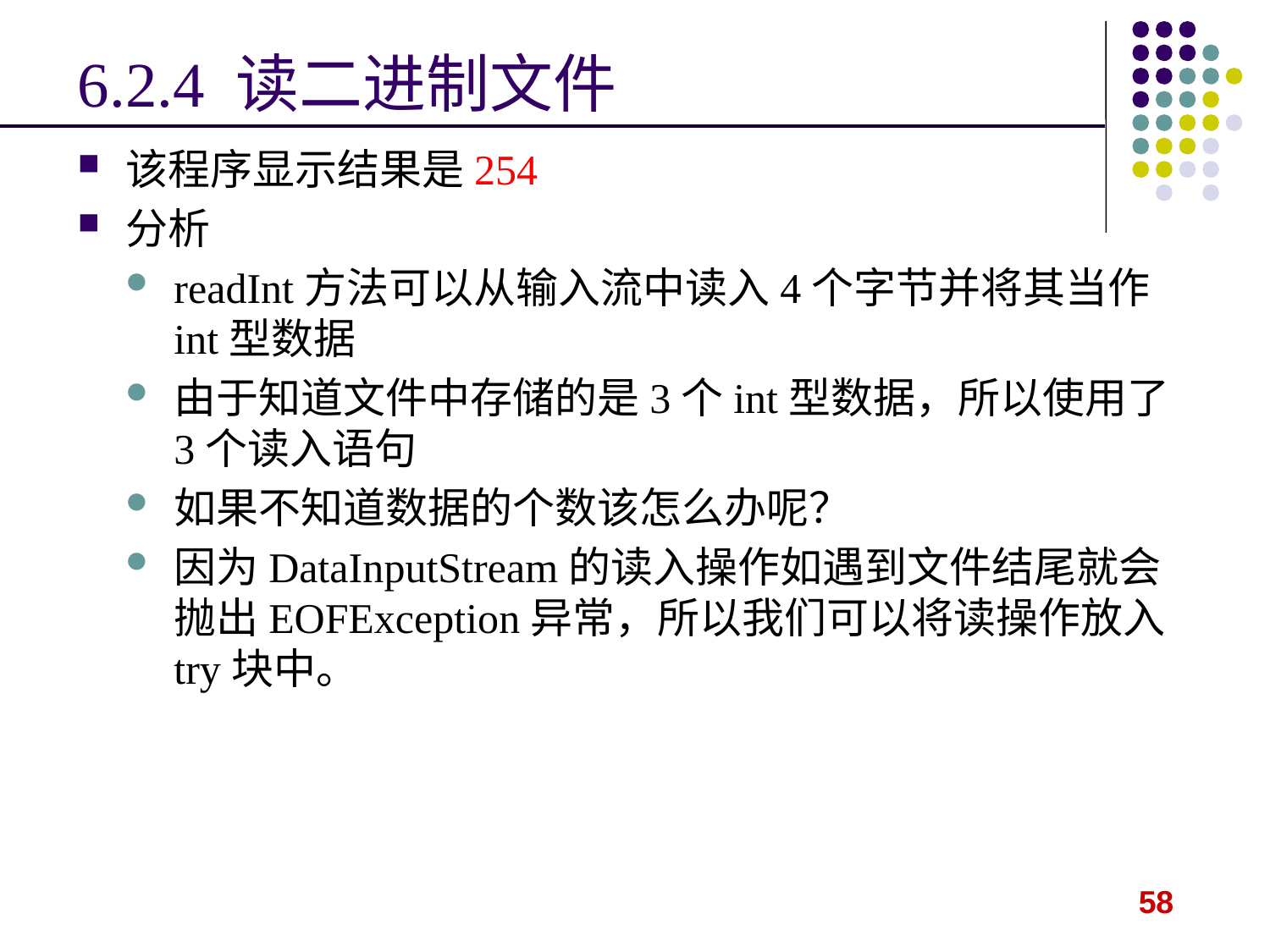

# 6.2.4 读二进制文件
该程序显示结果是254
分析
readInt方法可以从输入流中读入4个字节并将其当作int型数据
由于知道文件中存储的是3个int型数据，所以使用了3个读入语句
如果不知道数据的个数该怎么办呢？
因为DataInputStream的读入操作如遇到文件结尾就会抛出EOFException异常，所以我们可以将读操作放入try块中。